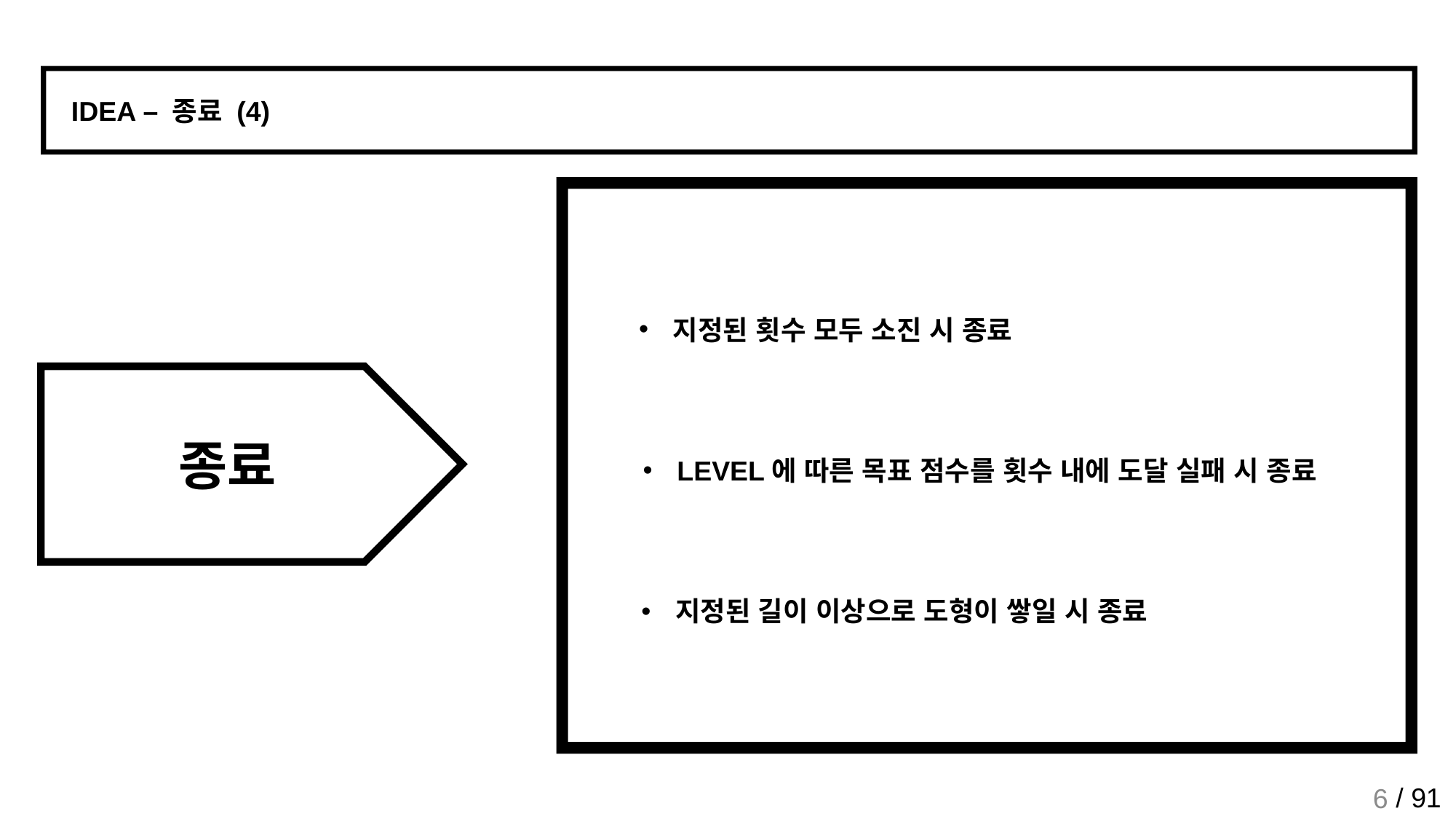

IDEA – 종료 (4)

지정된 횟수 모두 소진 시 종료
종료
LEVEL에 따른 목표 점수를 횟수 내에 도달 실패 시 종료
지정된 길이 이상으로 도형이 쌓일 시 종료
6